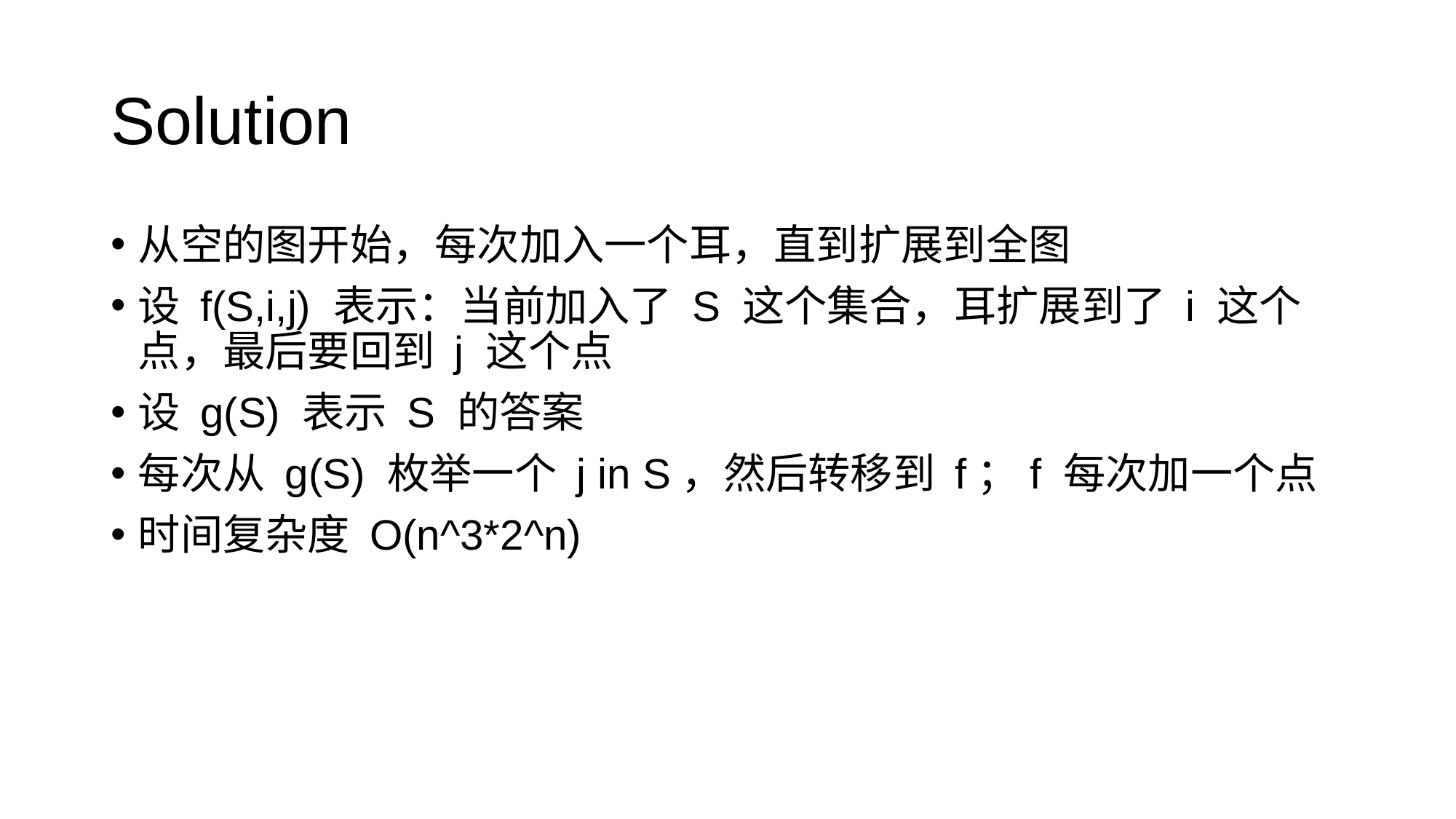

# Solution
从空的图开始，每次加入一个耳，直到扩展到全图
设 f(S,i,j) 表示：当前加入了 S 这个集合，耳扩展到了 i 这个点，最后要回到 j 这个点
设 g(S) 表示 S 的答案
每次从 g(S) 枚举一个 j in S，然后转移到 f；f 每次加一个点
时间复杂度 O(n^3*2^n)